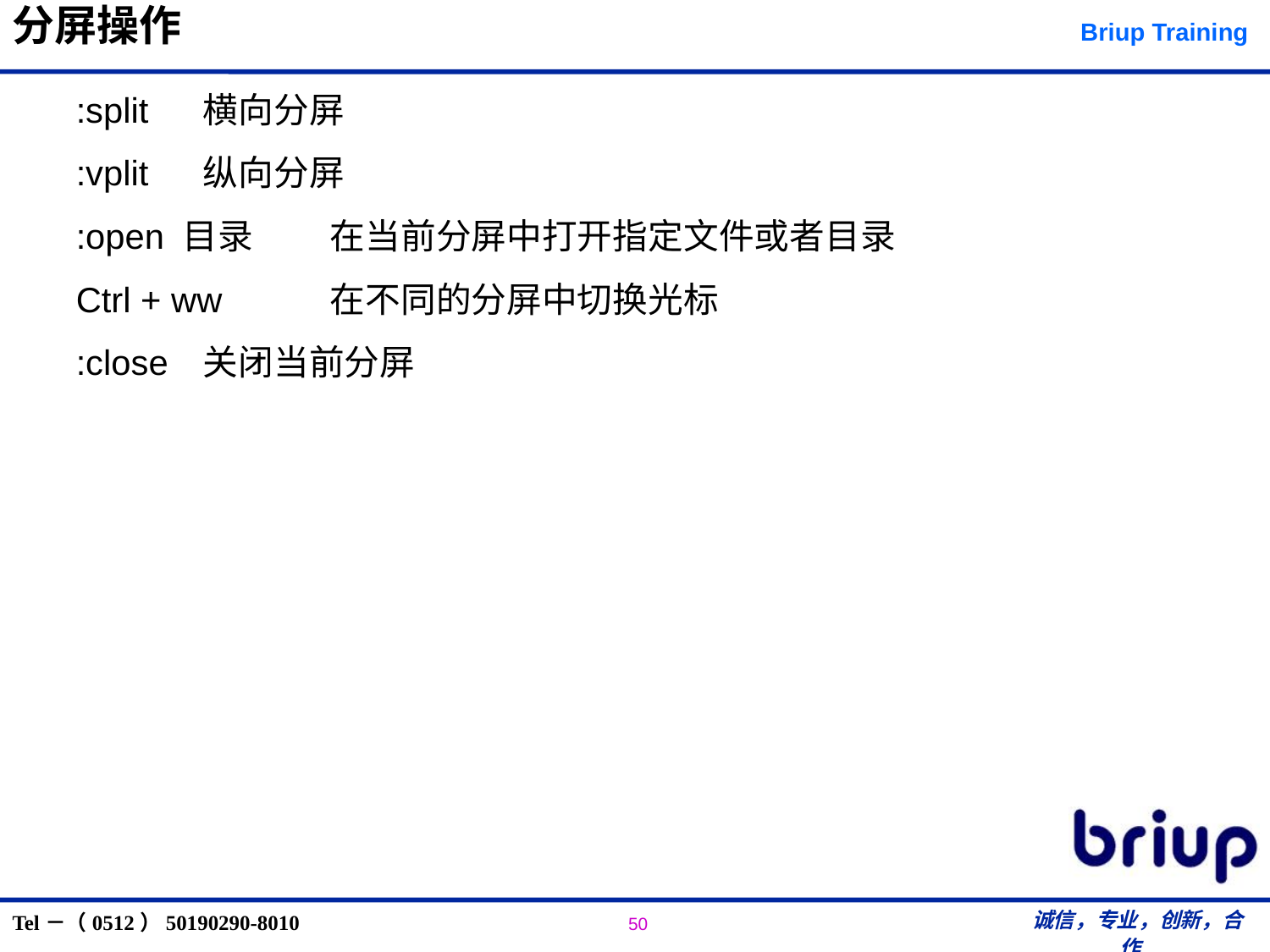

# 分屏操作
:split	横向分屏
:vplit 	纵向分屏
:open 目录	在当前分屏中打开指定文件或者目录
Ctrl + ww	在不同的分屏中切换光标
:close	关闭当前分屏